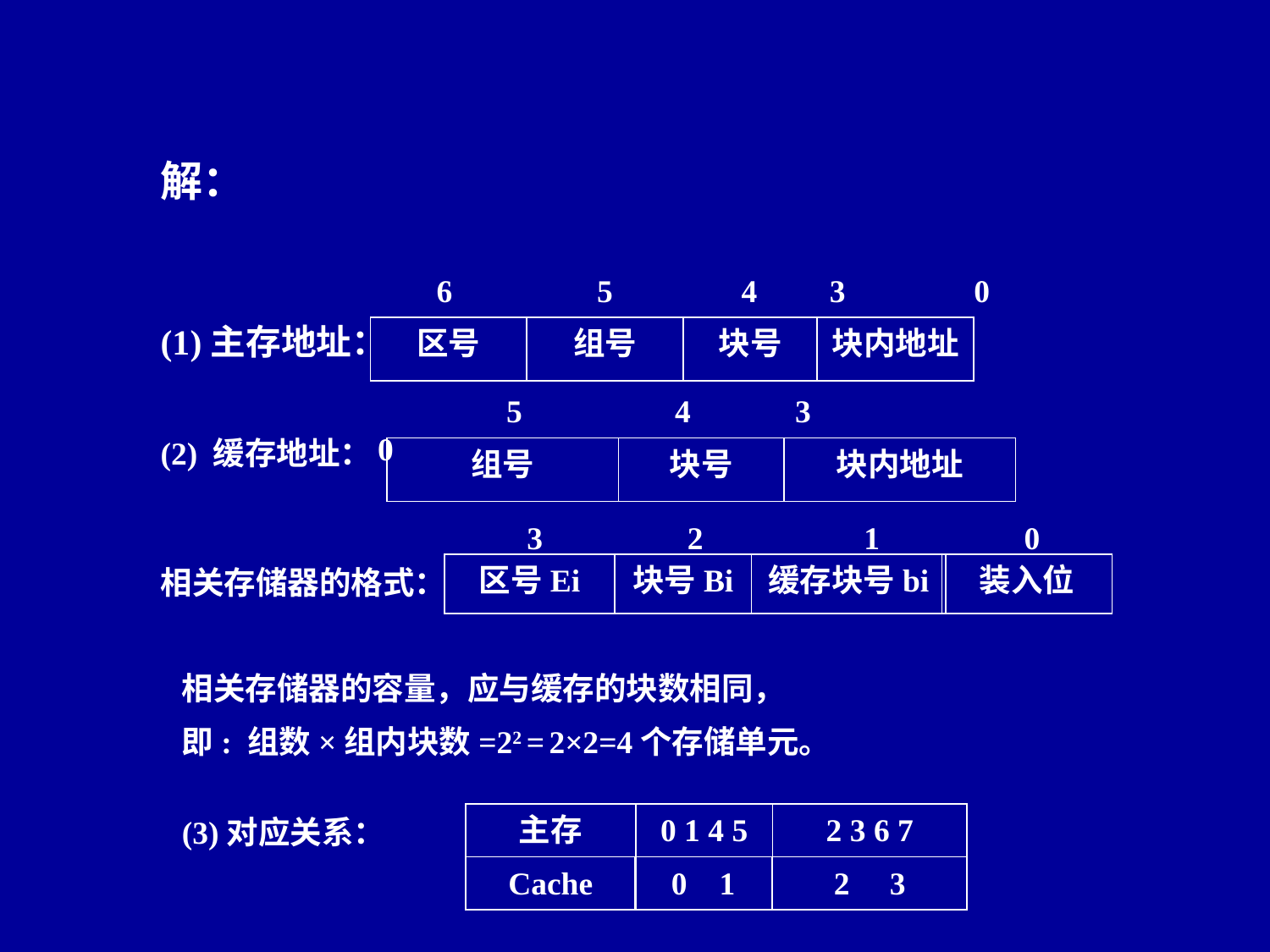

解：
        6                  5                4         3                0
(1)主存地址：
区号
组号
块号
块内地址
                5                   4             3                        0
(2) 缓存地址：
组号
块号
块内地址
          3                  2                    1                  0
区号Ei
块号Bi
缓存块号bi
装入位
相关存储器的格式：
相关存储器的容量，应与缓存的块数相同，
即: 组数×组内块数=22 = 2×2=4个存储单元。
主存
0 1 4 5
2 3 6 7
Cache
0    1
2     3
(3)对应关系：